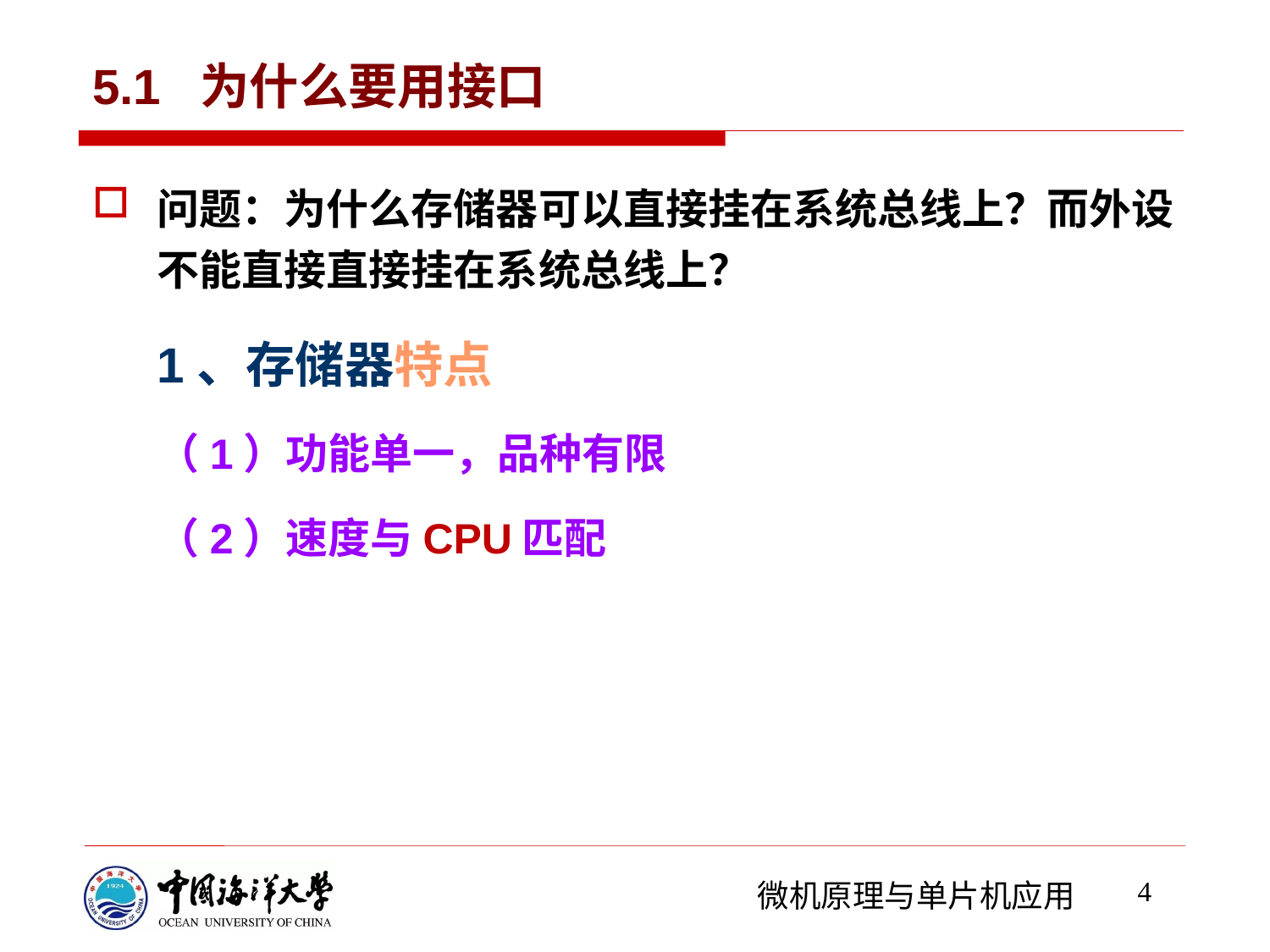

# 5.1  为什么要用接口
问题：为什么存储器可以直接挂在系统总线上？而外设不能直接直接挂在系统总线上？
1、存储器特点
（1）功能单一，品种有限
（2）速度与CPU匹配

4